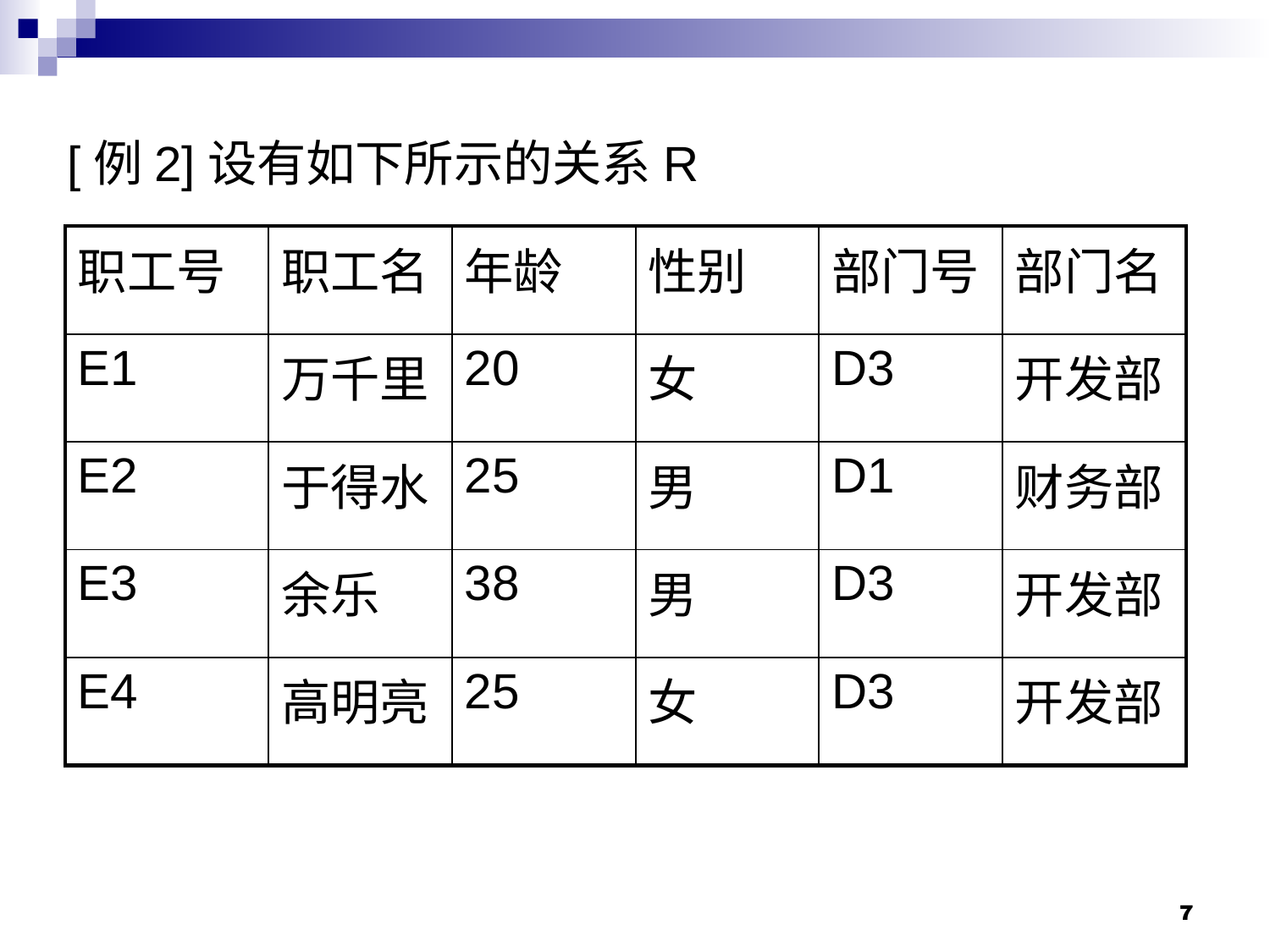

[例2]设有如下所示的关系R

| 职工号 | 职工名 | 年龄 | 性别 | 部门号 | 部门名 |
| --- | --- | --- | --- | --- | --- |
| E1 | 万千里 | 20 | 女 | D3 | 开发部 |
| E2 | 于得水 | 25 | 男 | D1 | 财务部 |
| E3 | 余乐 | 38 | 男 | D3 | 开发部 |
| E4 | 高明亮 | 25 | 女 | D3 | 开发部 |
7